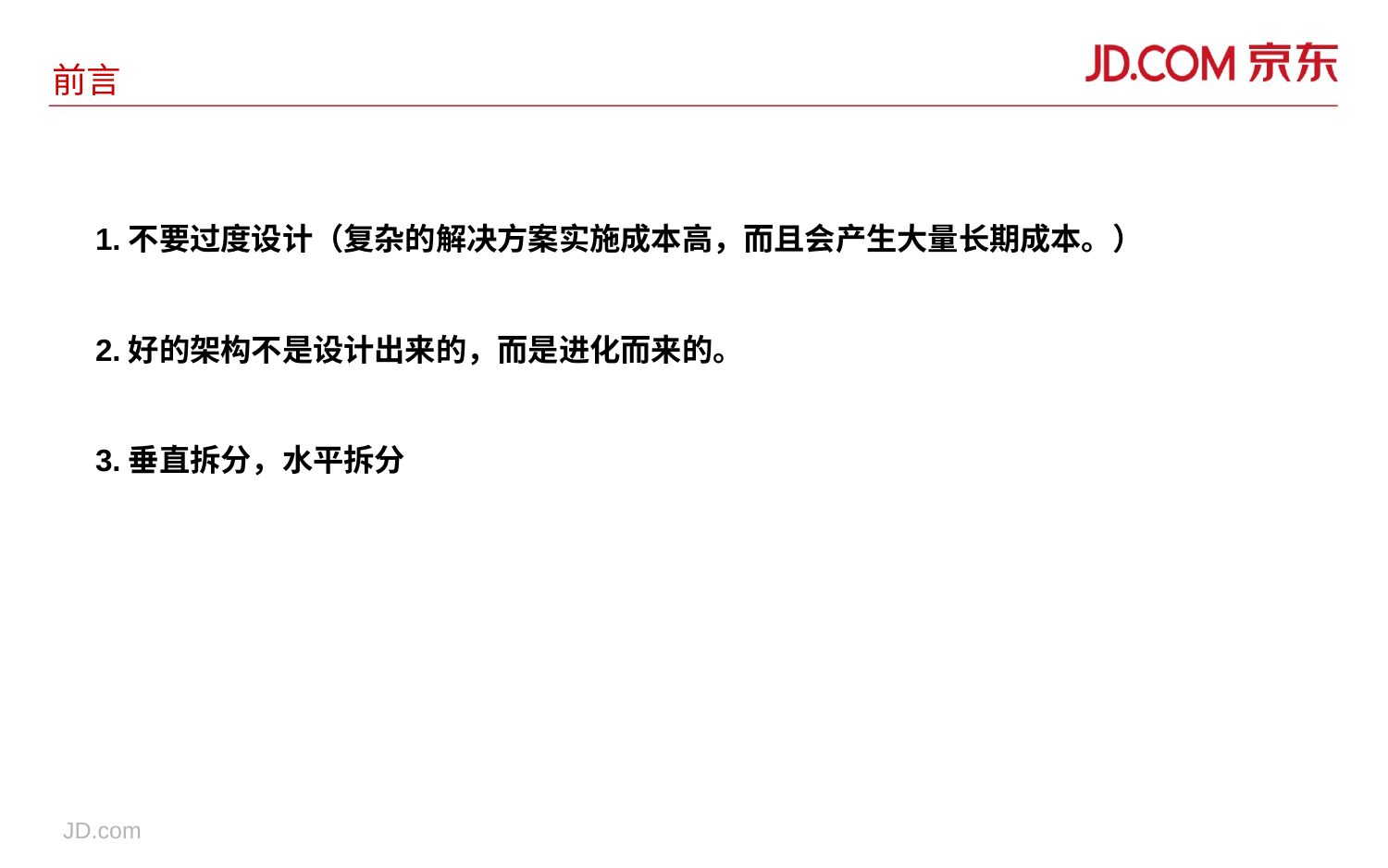

# 前言
1.不要过度设计（复杂的解决方案实施成本高，而且会产生大量长期成本。）
2.好的架构不是设计出来的，而是进化而来的。
3.垂直拆分，水平拆分